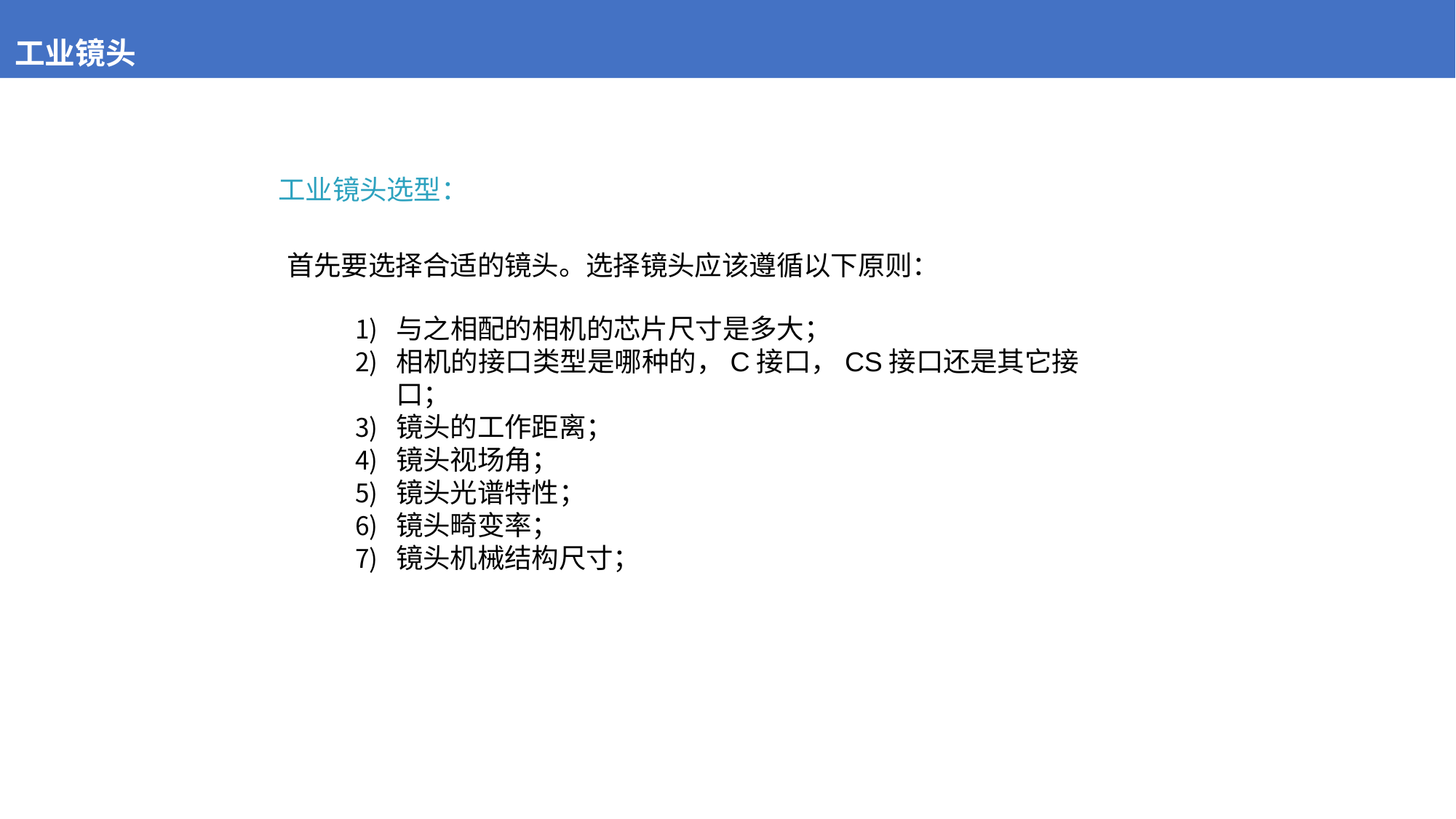

# 工业镜头
工业镜头选型：
首先要选择合适的镜头。选择镜头应该遵循以下原则：

与之相配的相机的芯片尺寸是多大；
相机的接口类型是哪种的，C接口，CS接口还是其它接口；
镜头的工作距离；
镜头视场角；
镜头光谱特性；
镜头畸变率；
镜头机械结构尺寸；